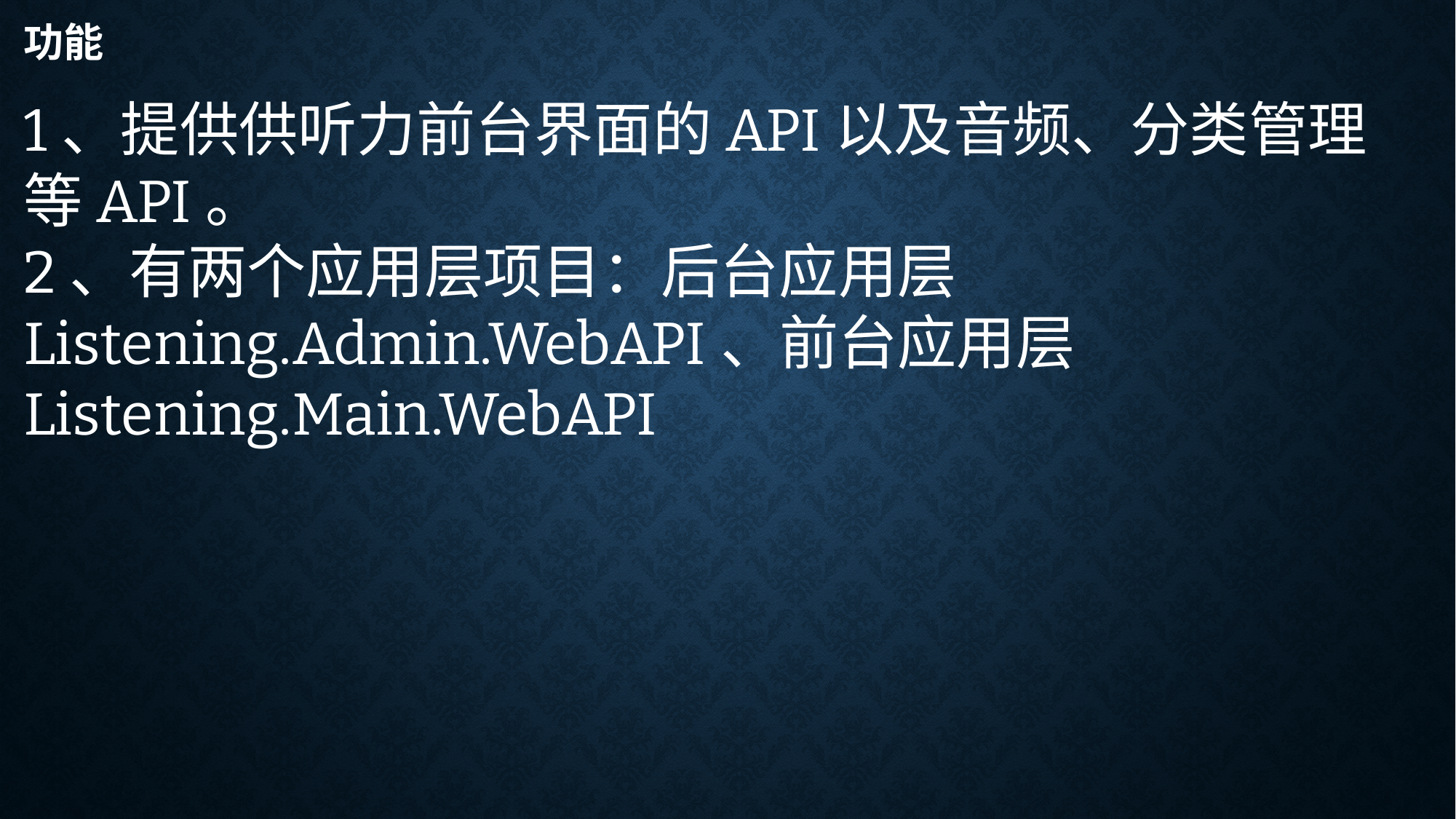

# 功能
1、提供供听力前台界面的API以及音频、分类管理等API。
2、有两个应用层项目：后台应用层Listening.Admin.WebAPI、前台应用层Listening.Main.WebAPI